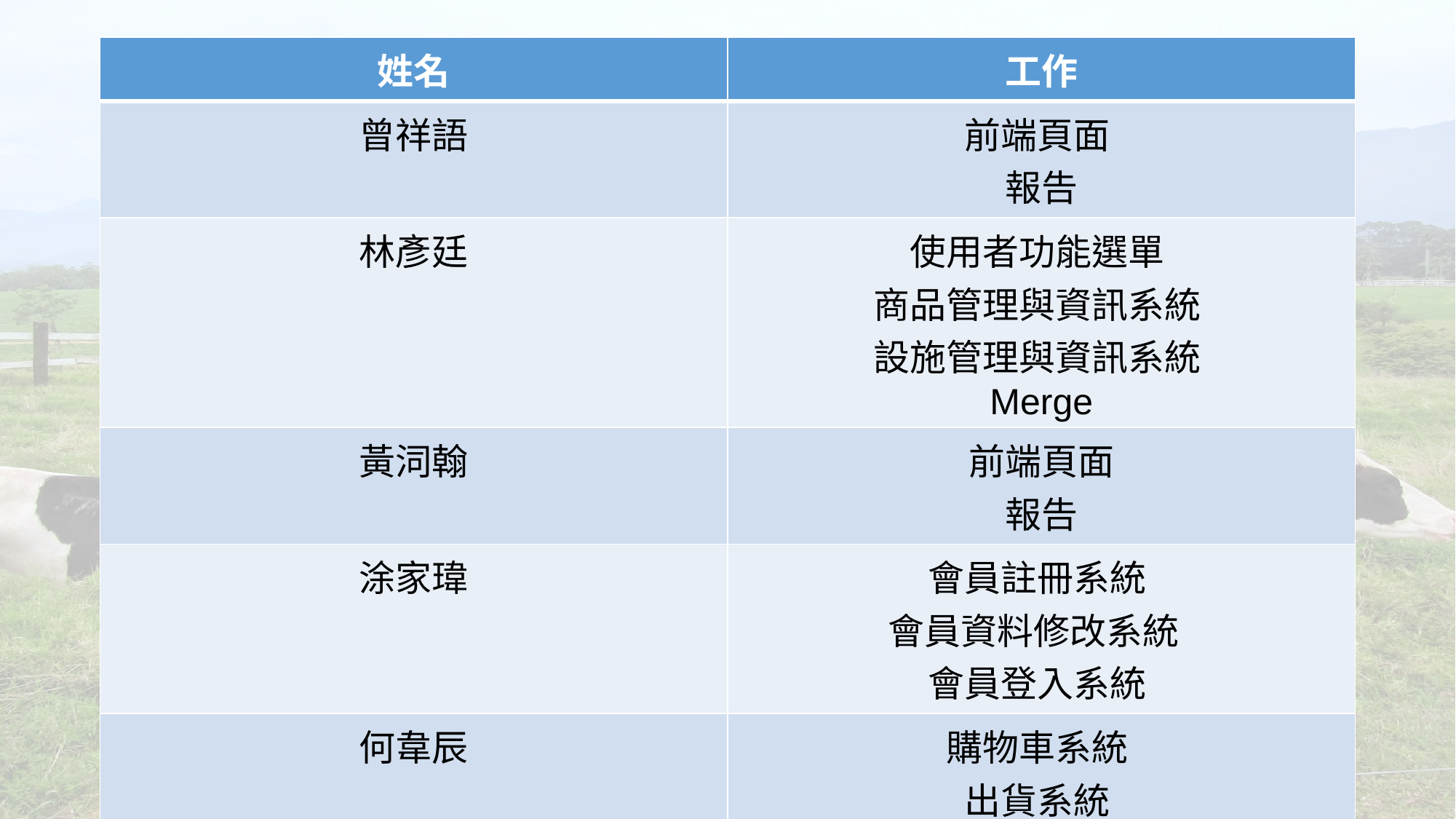

| 姓名 | 工作 |
| --- | --- |
| 曾祥語 | 前端頁面 報告 |
| 林彥廷 | 使用者功能選單 商品管理與資訊系統 設施管理與資訊系統 Merge |
| 黃泀翰 | 前端頁面 報告 |
| 涂家瑋 | 會員註冊系統 會員資料修改系統 會員登入系統 |
| 何韋辰 | 購物車系統 出貨系統 訂單查詢系統 |